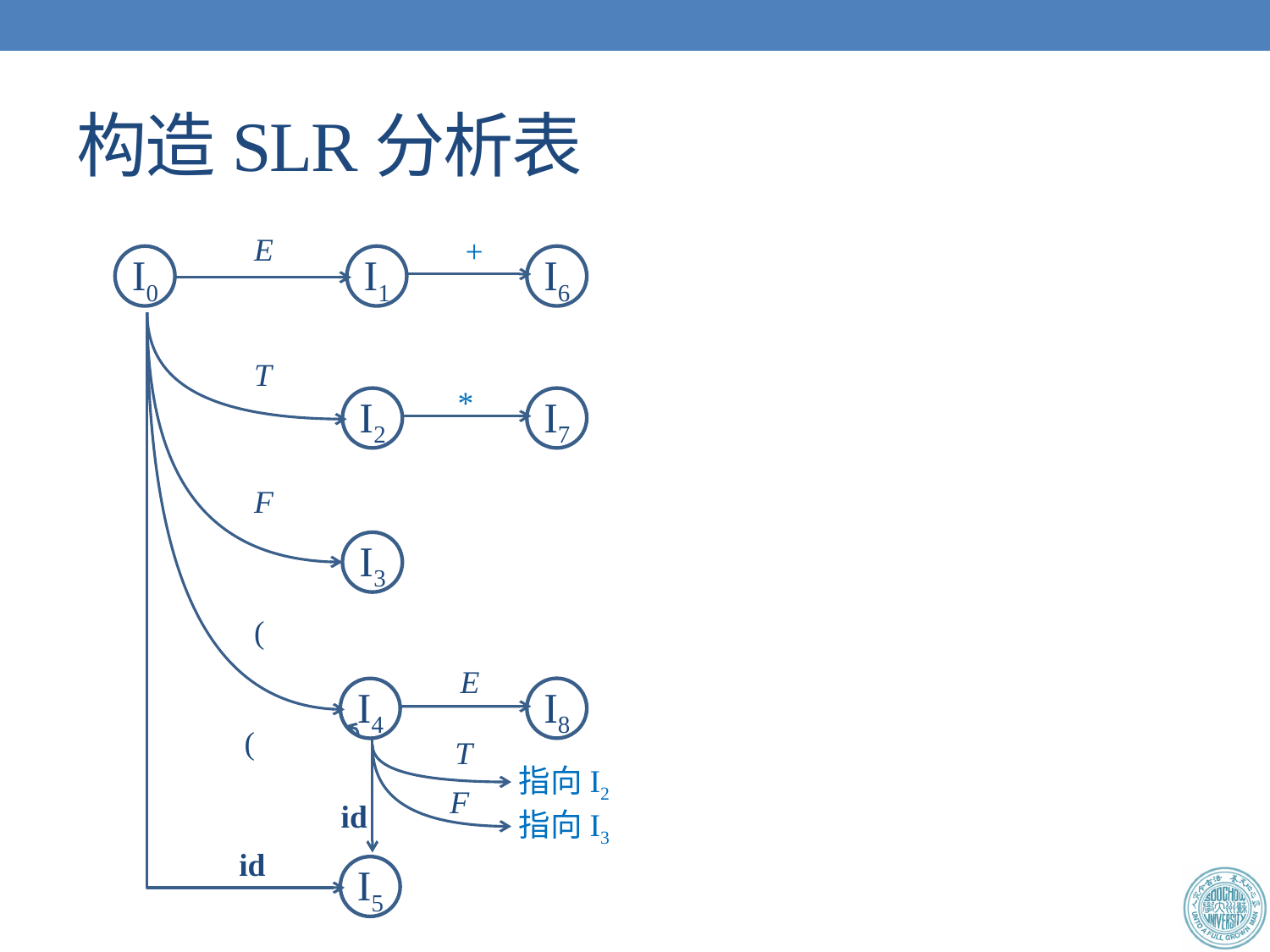

# 构造SLR分析表
E
+
I6

*
I7

E
I8

(
T
指向I2
F
id
指向I3
I0

I1

T
I2

F
I3

(
I4

id
I5